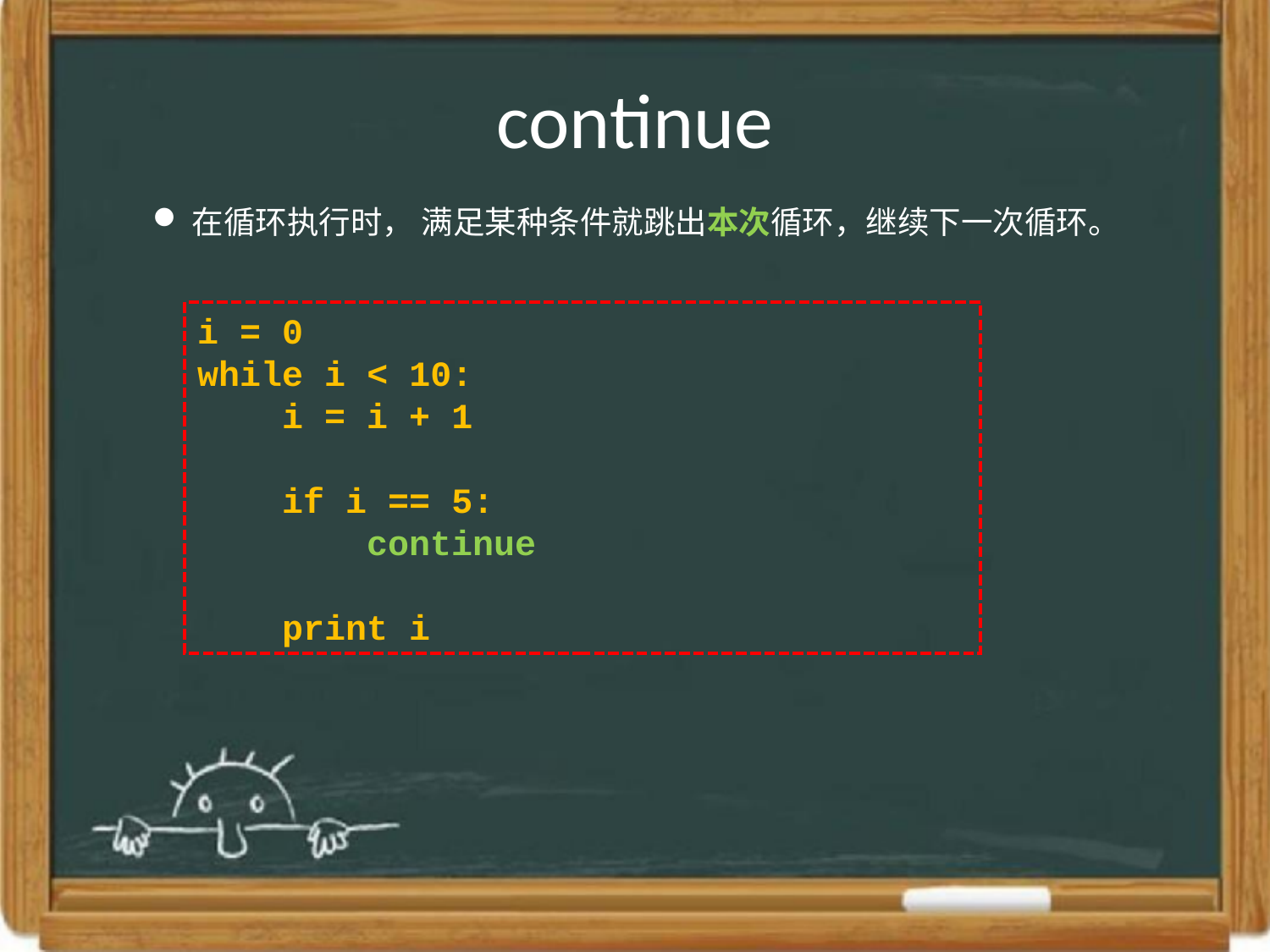

# continue
在循环执行时， 满足某种条件就跳出本次循环，继续下一次循环。
i = 0
while i < 10:
    i = i + 1

    if i == 5:
        continue

    print i